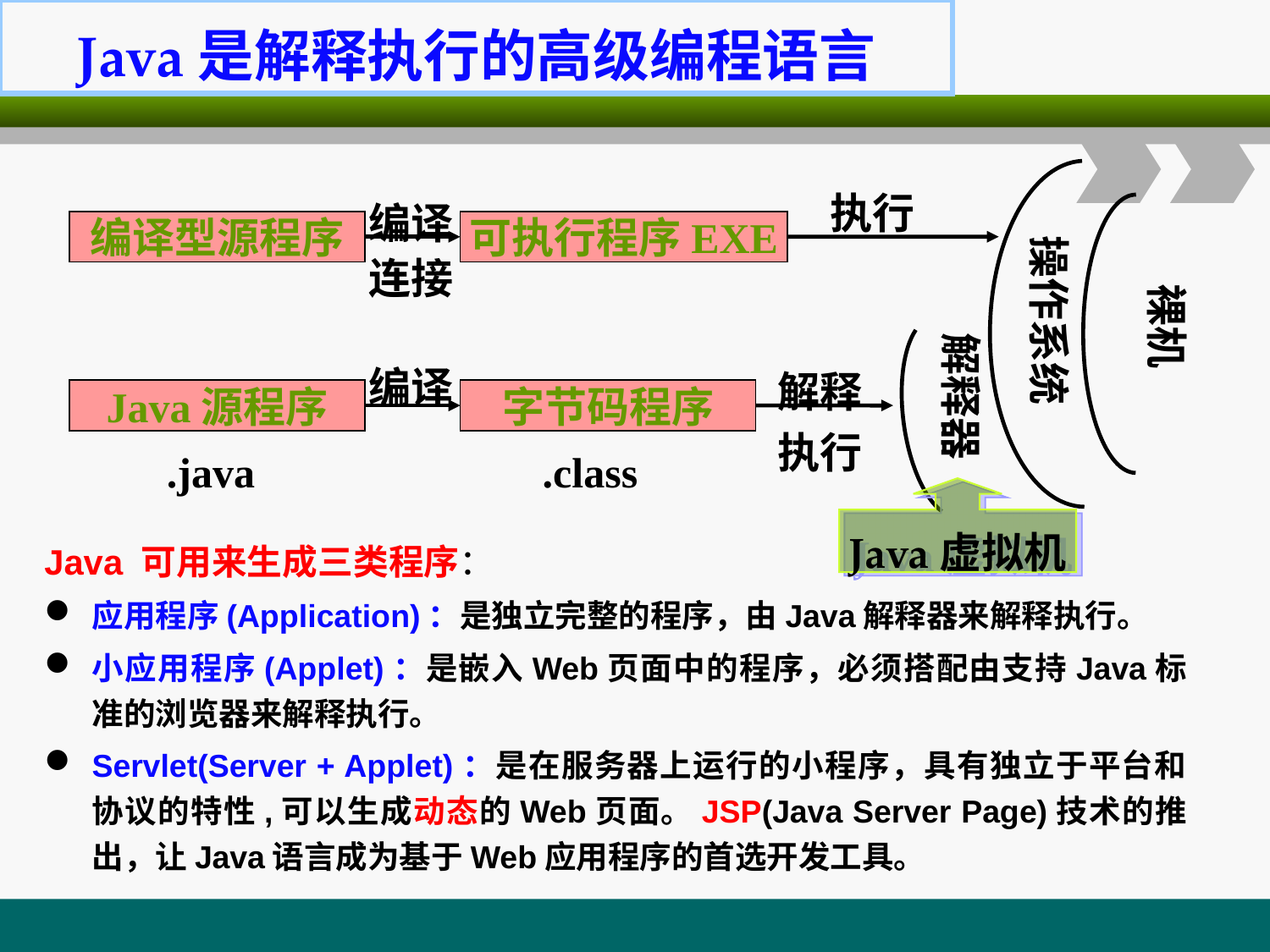

Java是解释执行的高级编程语言

执行
编译
连接

编译型源程序
可执行程序EXE

操作系统
裸机

解释
执行
编译
解释器
Java源程序
字节码程序

.java
.class
Java虚拟机
Java 可用来生成三类程序：
应用程序(Application)：是独立完整的程序，由Java解释器来解释执行。
小应用程序(Applet)：是嵌入Web页面中的程序，必须搭配由支持Java标准的浏览器来解释执行。
Servlet(Server + Applet)：是在服务器上运行的小程序，具有独立于平台和协议的特性,可以生成动态的Web页面。JSP(Java Server Page)技术的推出，让Java语言成为基于Web应用程序的首选开发工具。
9